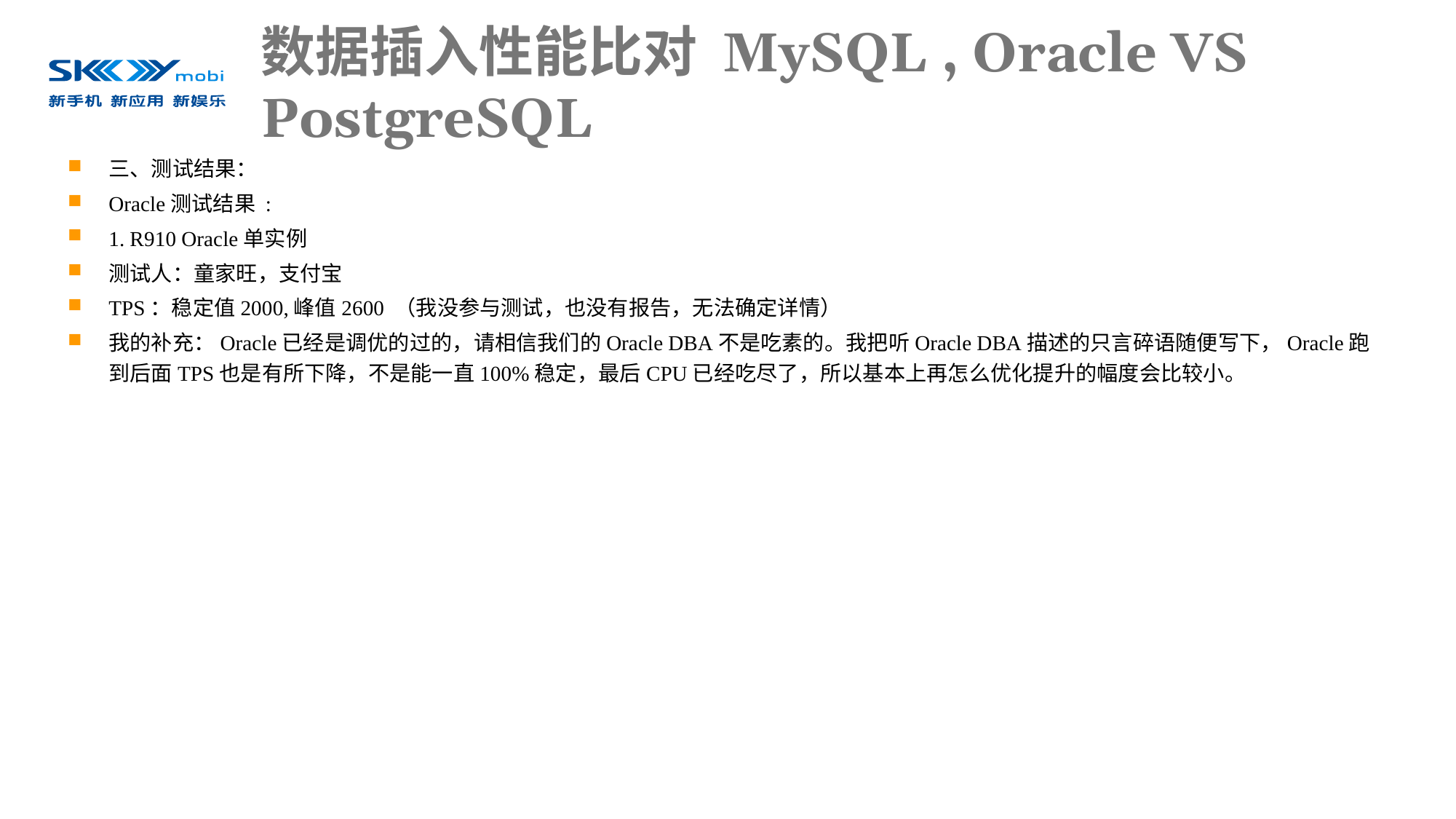

# 数据插入性能比对 MySQL , Oracle VS PostgreSQL
三、测试结果：
Oracle测试结果 :
1. R910 Oracle单实例
测试人：童家旺，支付宝
TPS：稳定值2000,峰值2600 （我没参与测试，也没有报告，无法确定详情）
我的补充：Oracle已经是调优的过的，请相信我们的Oracle DBA不是吃素的。我把听Oracle DBA描述的只言碎语随便写下，Oracle跑到后面TPS也是有所下降，不是能一直100%稳定，最后CPU已经吃尽了，所以基本上再怎么优化提升的幅度会比较小。